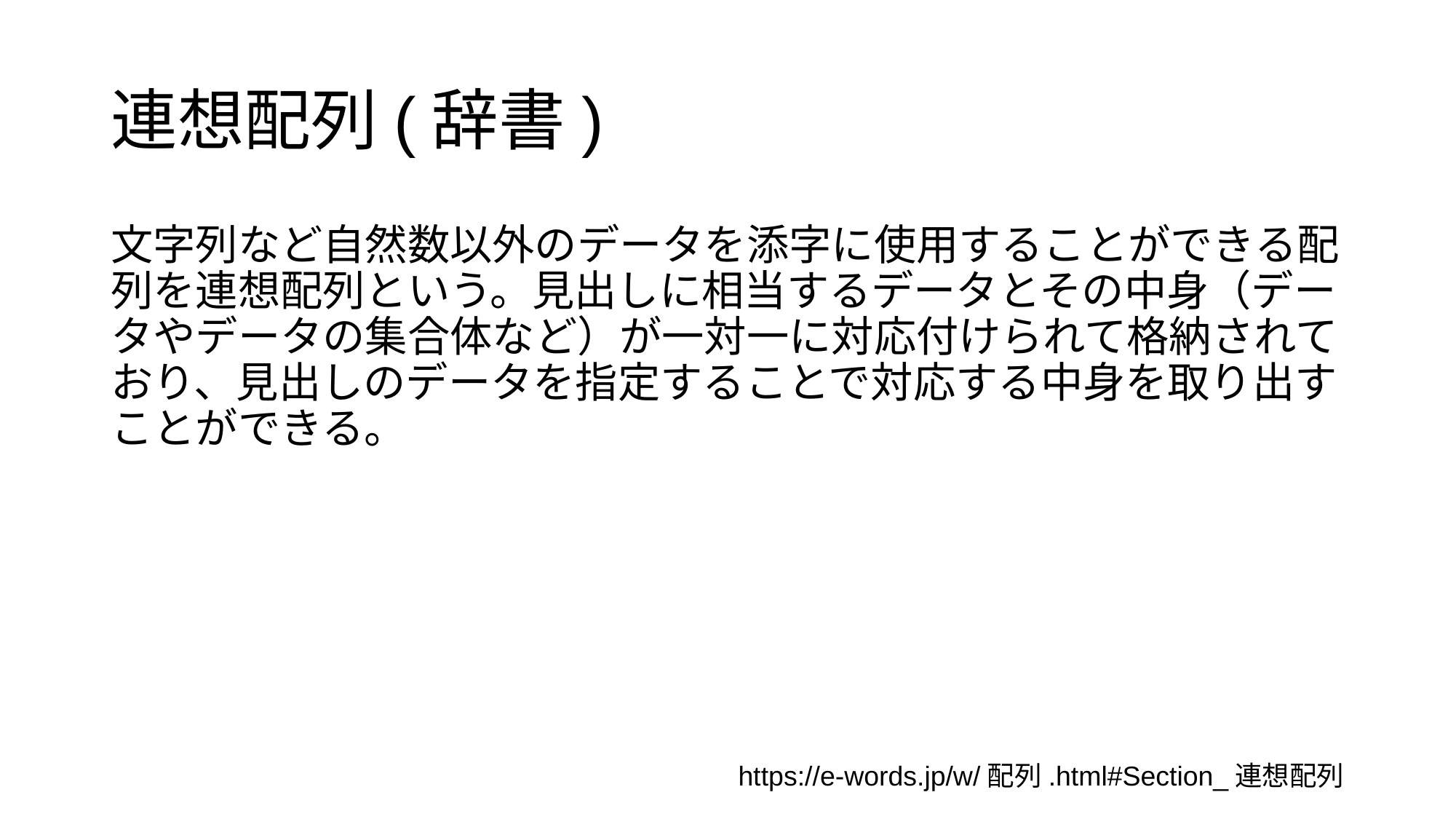

# 連想配列(辞書)
文字列など自然数以外のデータを添字に使用することができる配列を連想配列という。見出しに相当するデータとその中身（データやデータの集合体など）が一対一に対応付けられて格納されており、見出しのデータを指定することで対応する中身を取り出すことができる。
https://e-words.jp/w/配列.html#Section_連想配列